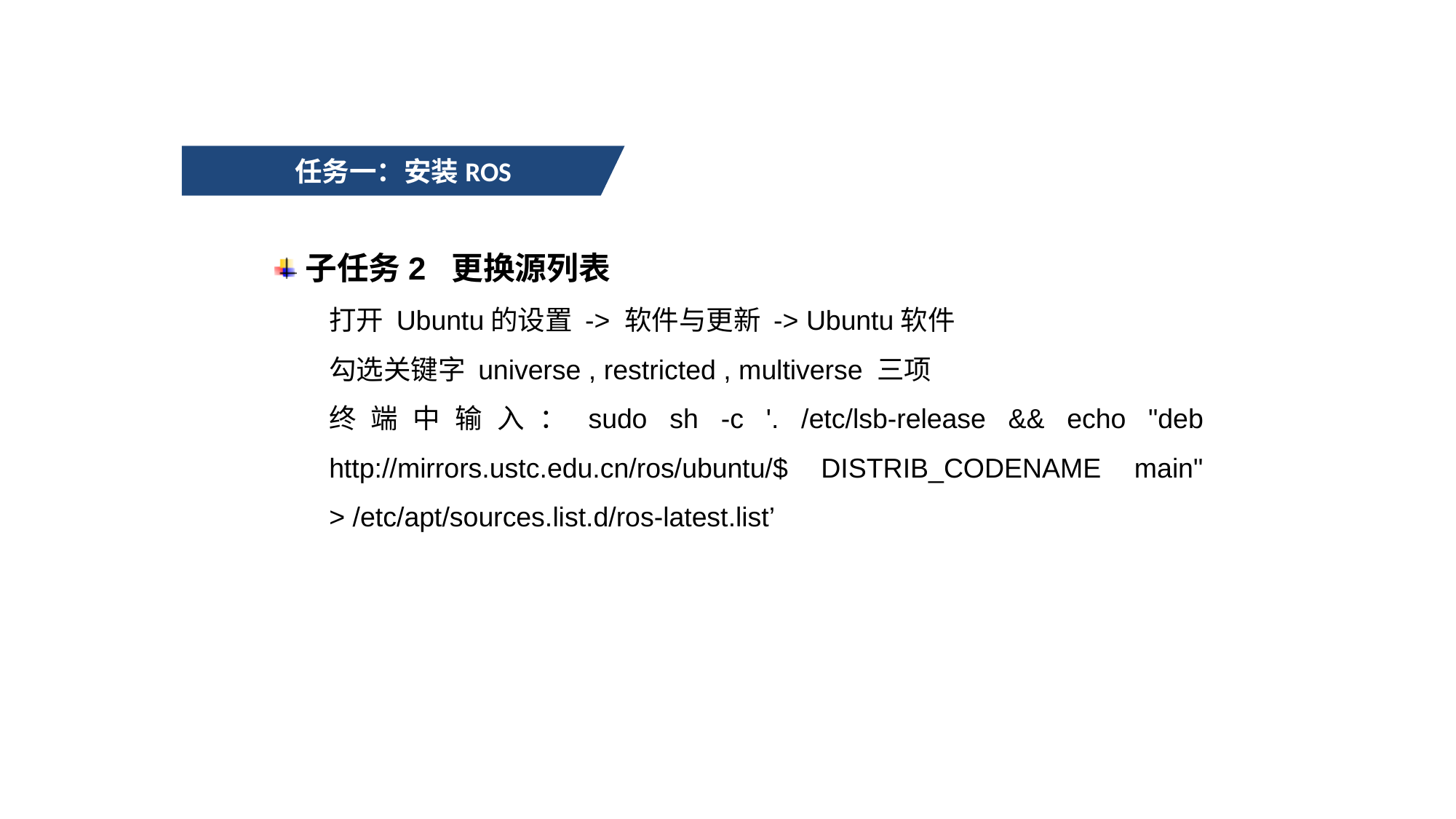

任务一：安装ROS
子任务2  更换源列表
打开 Ubuntu的设置 -> 软件与更新 -> Ubuntu软件
勾选关键字 universe , restricted , multiverse 三项
终端中输入：sudo sh -c '. /etc/lsb-release && echo "deb http://mirrors.ustc.edu.cn/ros/ubuntu/$ DISTRIB_CODENAME main" > /etc/apt/sources.list.d/ros-latest.list’